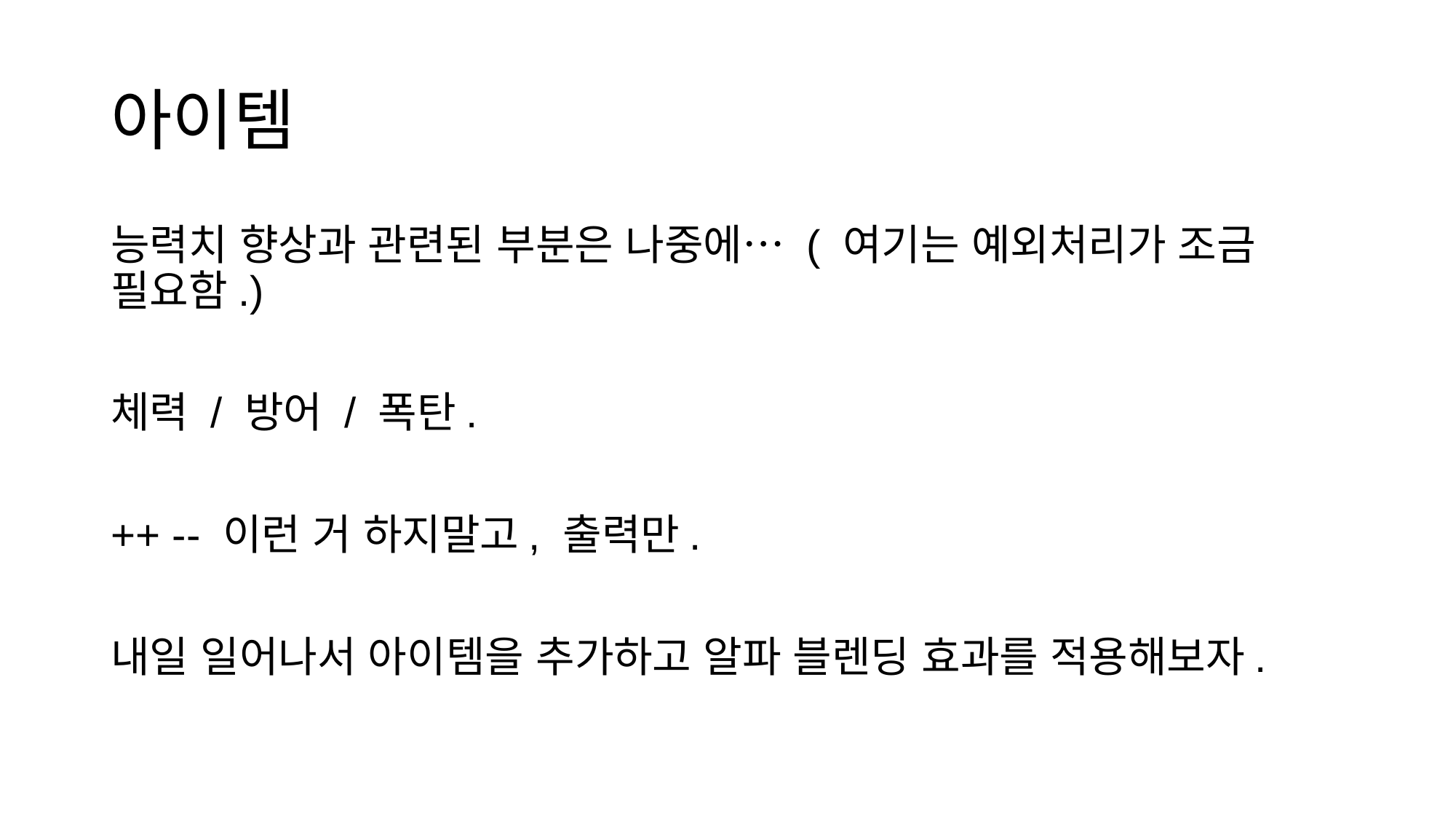

# 아이템
능력치 향상과 관련된 부분은 나중에… ( 여기는 예외처리가 조금 필요함.)

체력 / 방어 / 폭탄.

++ -- 이런 거 하지말고, 출력만.

내일 일어나서 아이템을 추가하고 알파 블렌딩 효과를 적용해보자.